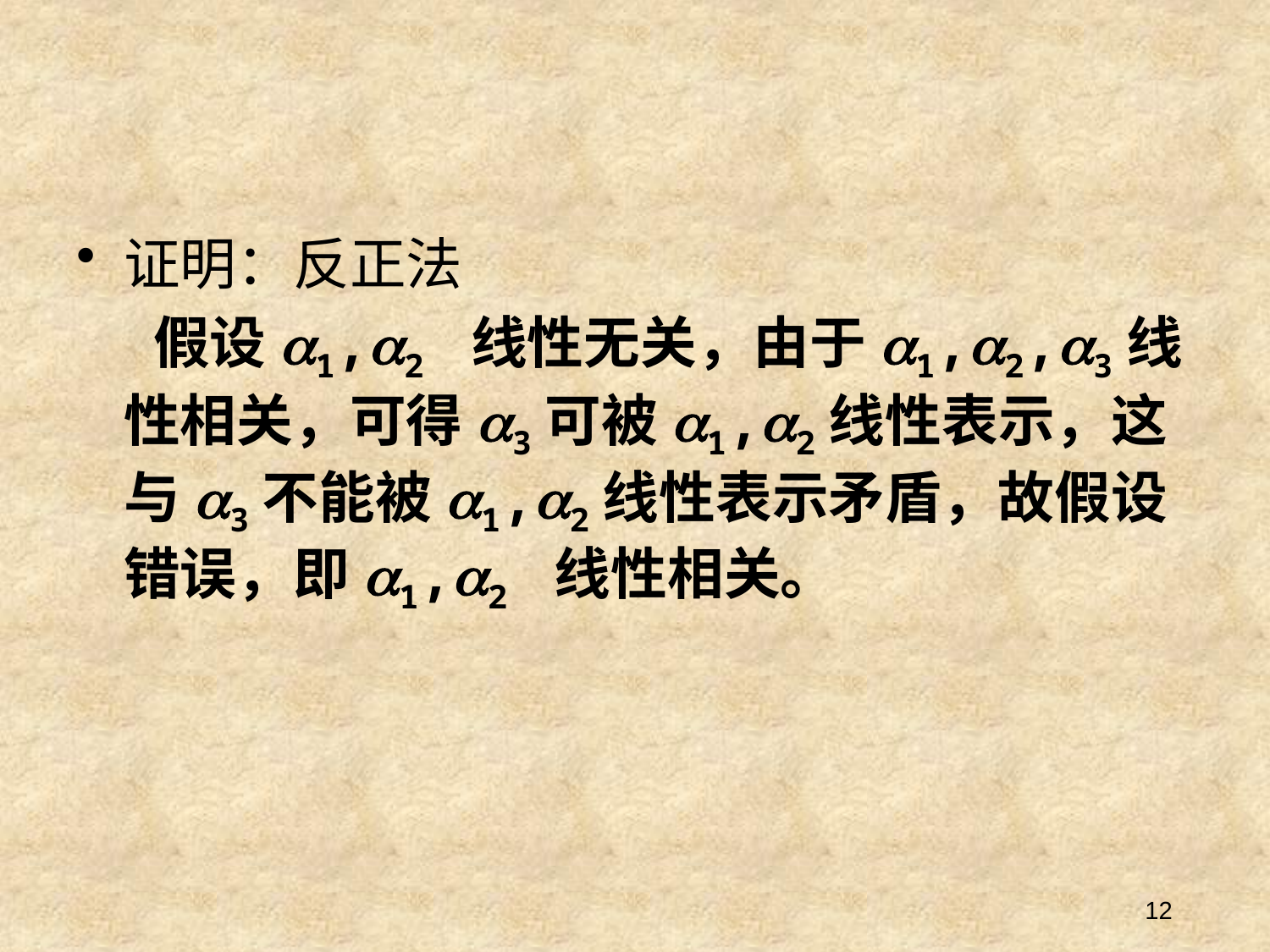

#
证明：反正法
     假设α1,α2 线性无关，由于α1,α2,α3线性相关，可得α3可被α1,α2线性表示，这与α3不能被α1,α2线性表示矛盾，故假设错误，即α1,α2 线性相关。
12